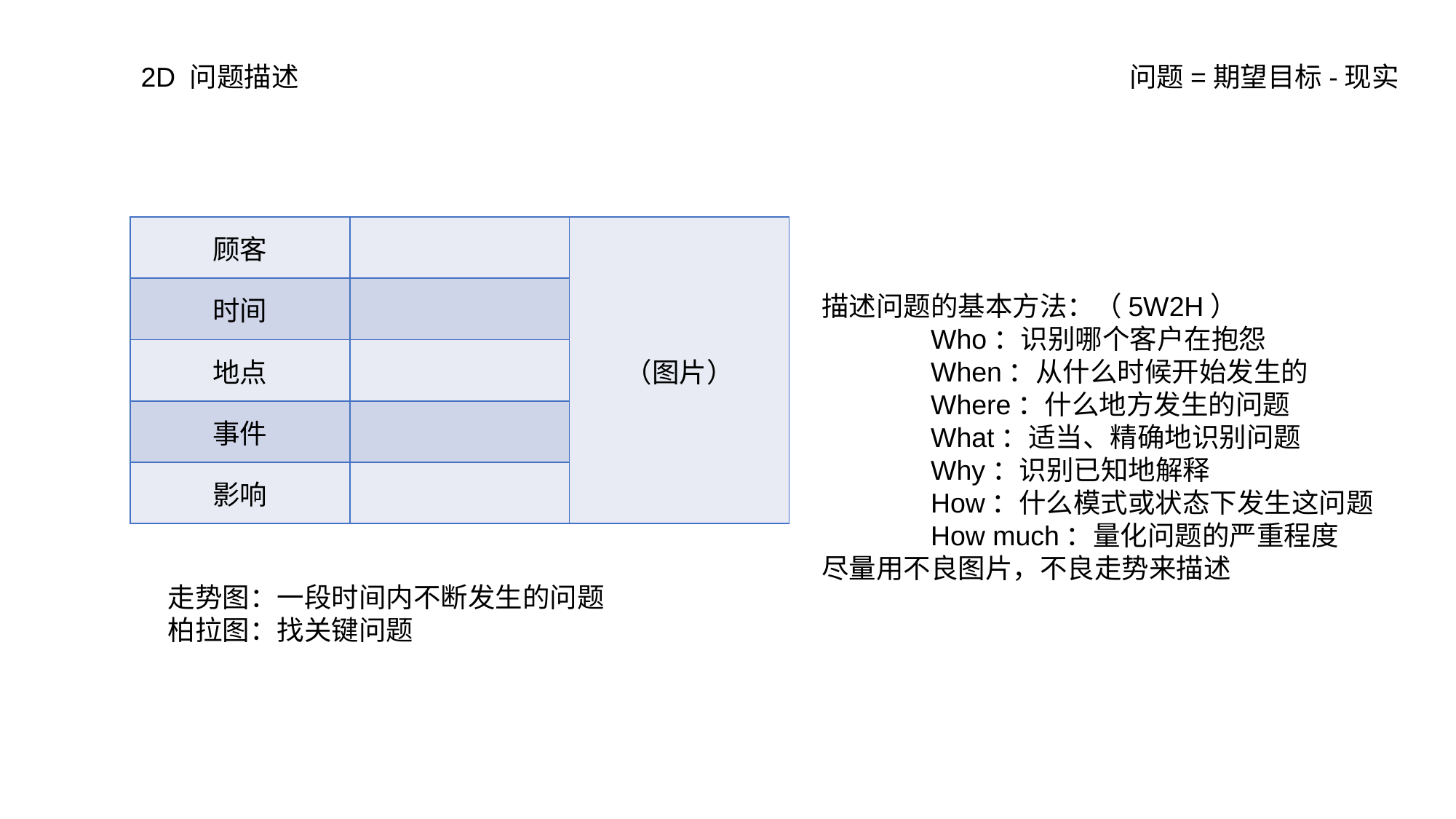

2D 问题描述
问题=期望目标-现实
| 顾客 |  | （图片） |
| --- | --- | --- |
| 时间 |  |  |
| 地点 |  |  |
| 事件 |  |  |
| 影响 |  |  |
描述问题的基本方法：（5W2H）
	Who：识别哪个客户在抱怨
	When：从什么时候开始发生的
	Where：什么地方发生的问题
	What：适当、精确地识别问题
	Why：识别已知地解释
	How：什么模式或状态下发生这问题
	How much：量化问题的严重程度
尽量用不良图片，不良走势来描述

走势图：一段时间内不断发生的问题
柏拉图：找关键问题